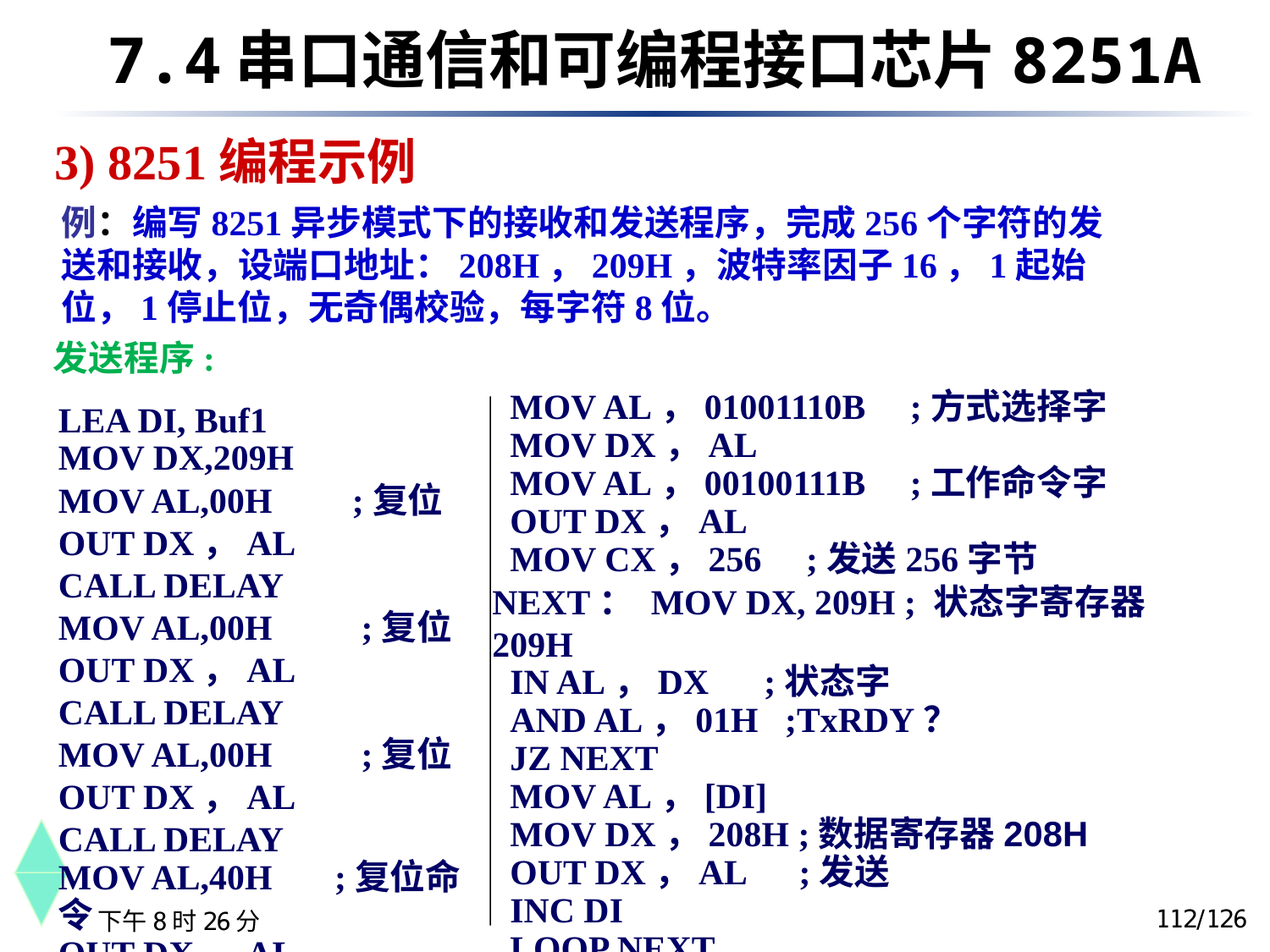

7.4	串口通信和可编程接口芯片8251A
3) 8251编程示例
例：编写8251异步模式下的接收和发送程序，完成256个字符的发送和接收，设端口地址：208H，209H，波特率因子16，1起始位，1停止位，无奇偶校验，每字符8位。
发送程序:
  MOV AL，01001110B     ;方式选择字
  MOV DX，AL
  MOV AL，00100111B     ;工作命令字
  OUT DX，AL
  MOV CX，256     ;发送256字节
NEXT： MOV DX, 209H ; 状态字寄存器209H
  IN AL，DX	  ;状态字
  AND AL，01H   ;TxRDY？
  JZ NEXT
  MOV AL，[DI]
  MOV DX，208H ;数据寄存器208H
  OUT DX，AL      ;发送
  INC DI
  LOOP NEXT
LEA DI, Buf1
MOV DX,209H
MOV AL,00H         ;复位
OUT DX，AL
CALL DELAY
MOV AL,00H          ;复位
OUT DX，AL
CALL DELAY
MOV AL,00H          ;复位
OUT DX，AL
CALL DELAY
MOV AL,40H       ;复位命令
OUT DX，AL

112/126
下午8时26分